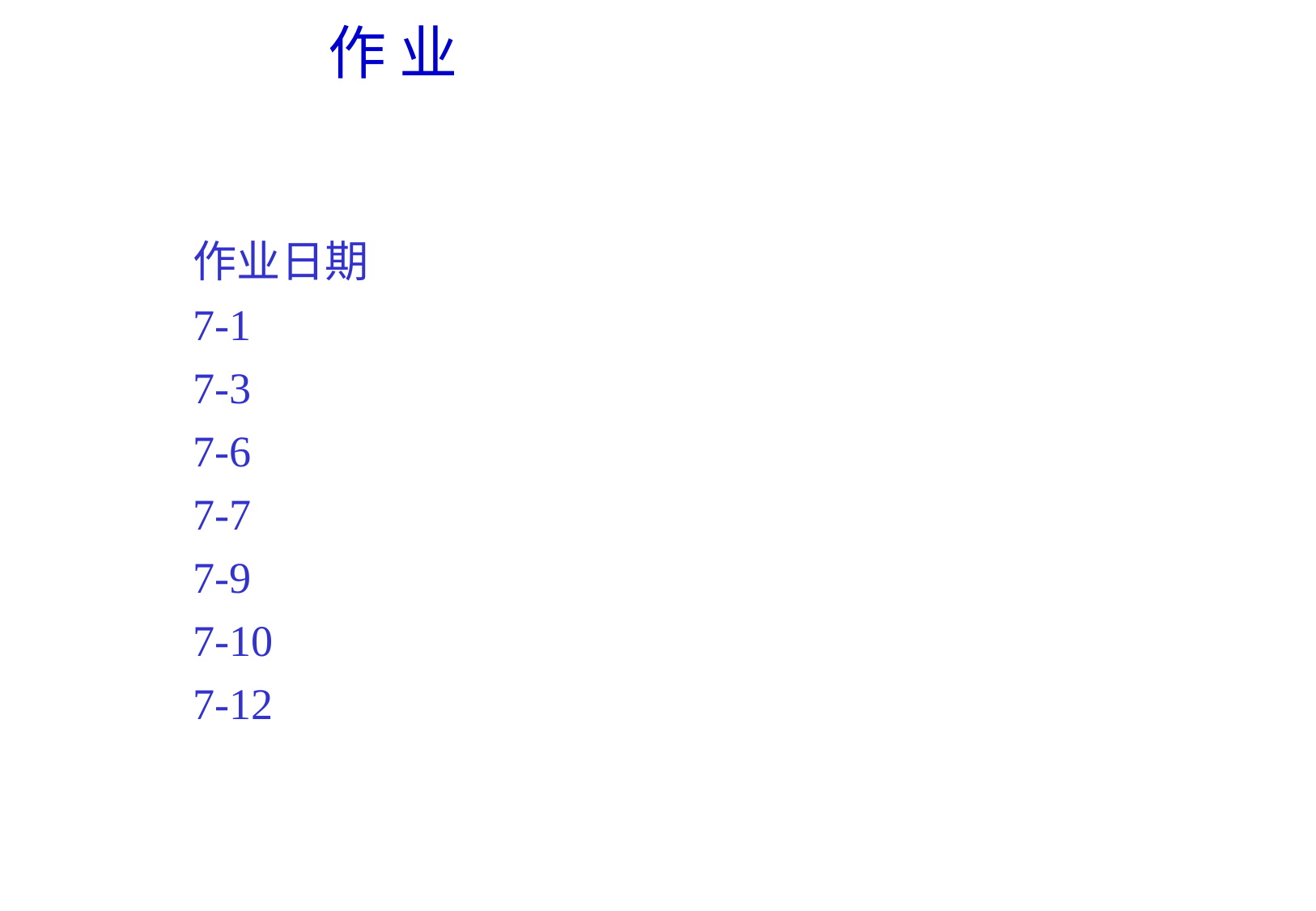

作 业
作业日期
7-1
7-3
7-6
7-7
7-9
7-10
7-12